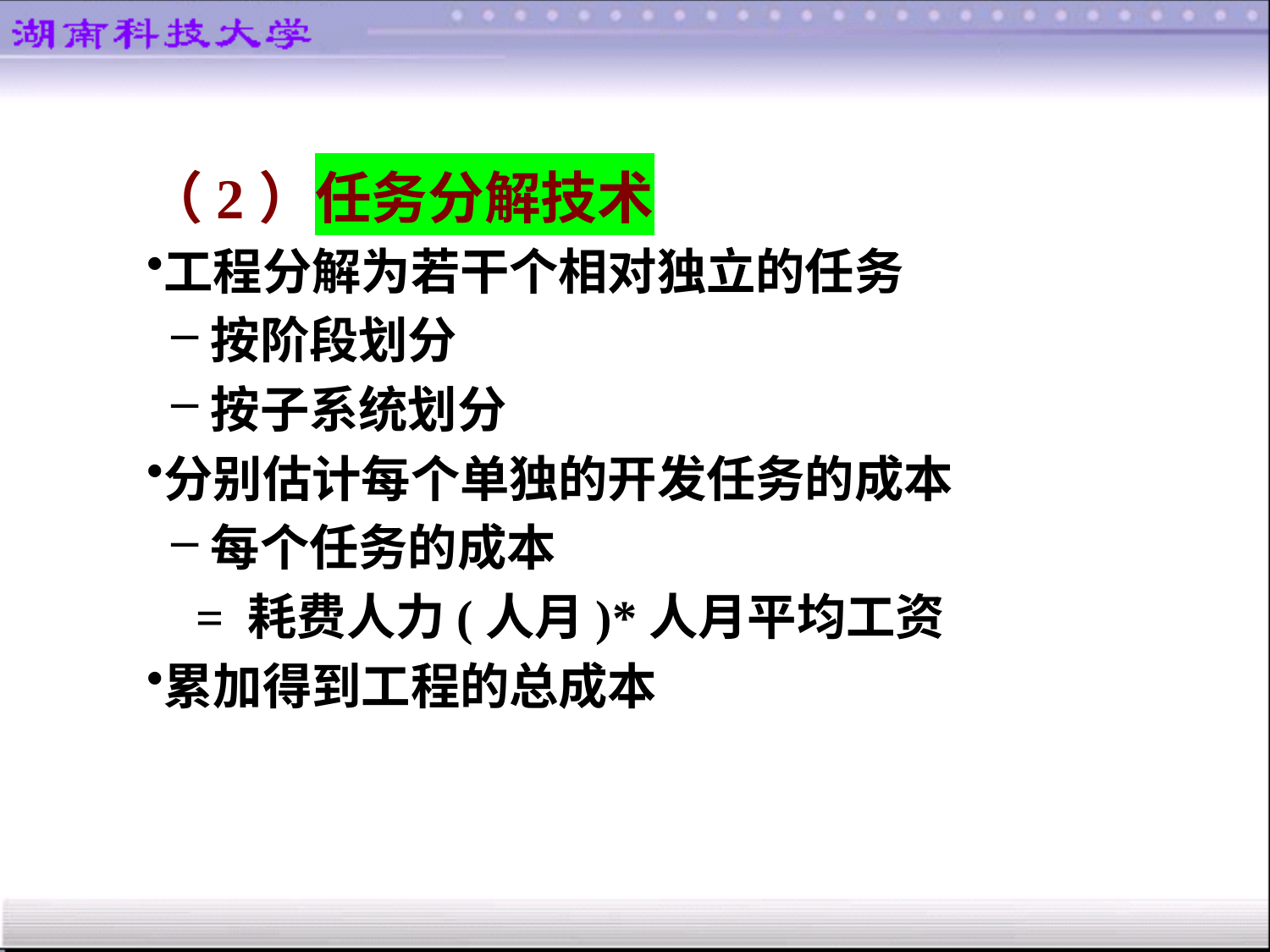

（2）任务分解技术
工程分解为若干个相对独立的任务
按阶段划分
按子系统划分
分别估计每个单独的开发任务的成本
每个任务的成本
  = 耗费人力(人月)*人月平均工资
累加得到工程的总成本